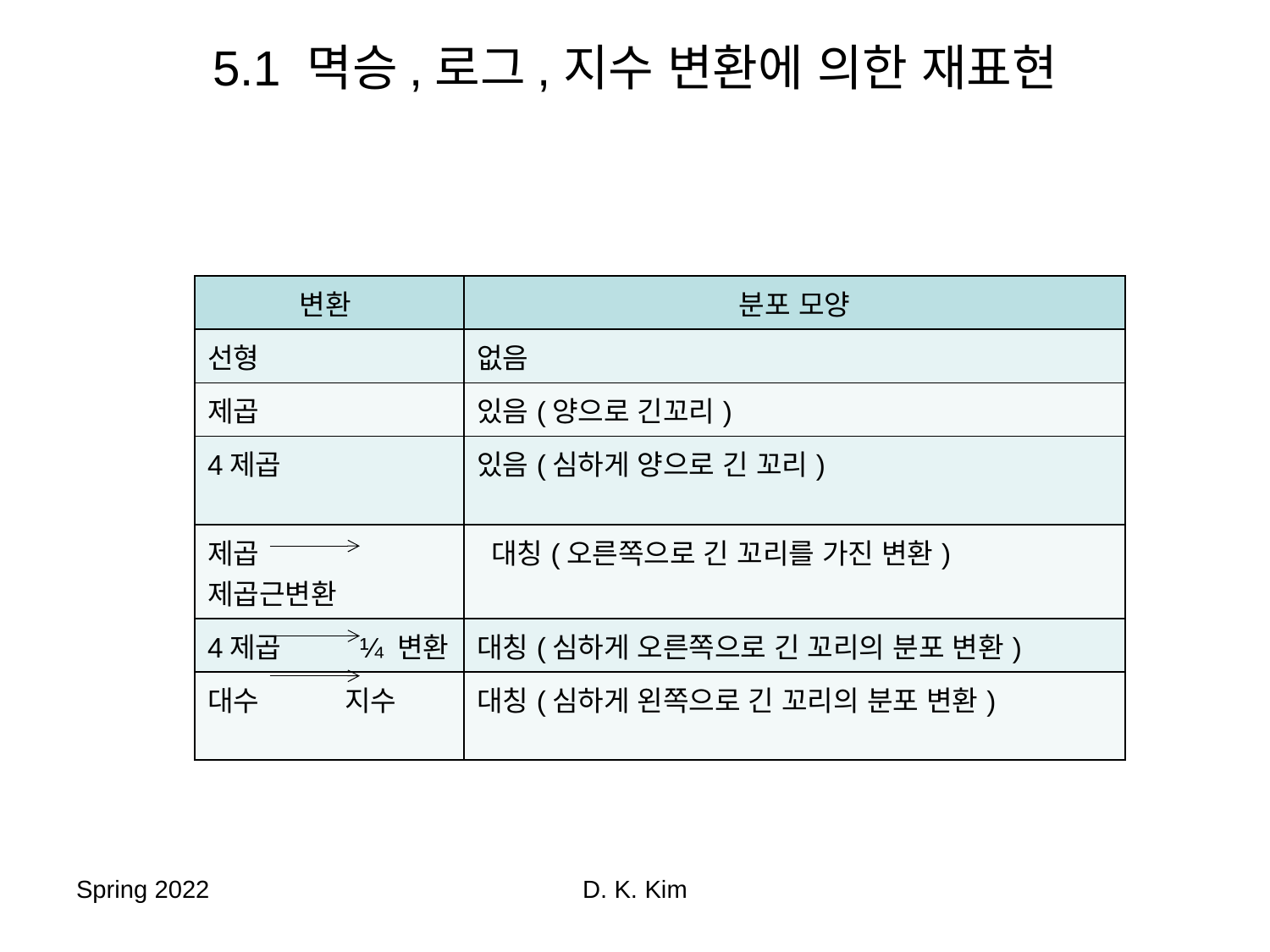

# 5.1 멱승,로그,지수 변환에 의한 재표현

| 변환 | 분포 모양 |
| --- | --- |
| 선형 | 없음 |
| 제곱 | 있음(양으로 긴꼬리) |
| 4제곱 | 있음(심하게 양으로 긴 꼬리) |
| 제곱 제곱근변환 | 대칭(오른쪽으로 긴 꼬리를 가진 변환) |
| 4제곱 ¼ 변환 | 대칭(심하게 오른쪽으로 긴 꼬리의 분포 변환) |
| 대수 지수 | 대칭(심하게 왼쪽으로 긴 꼬리의 분포 변환) |
Spring 2022
D. K. Kim